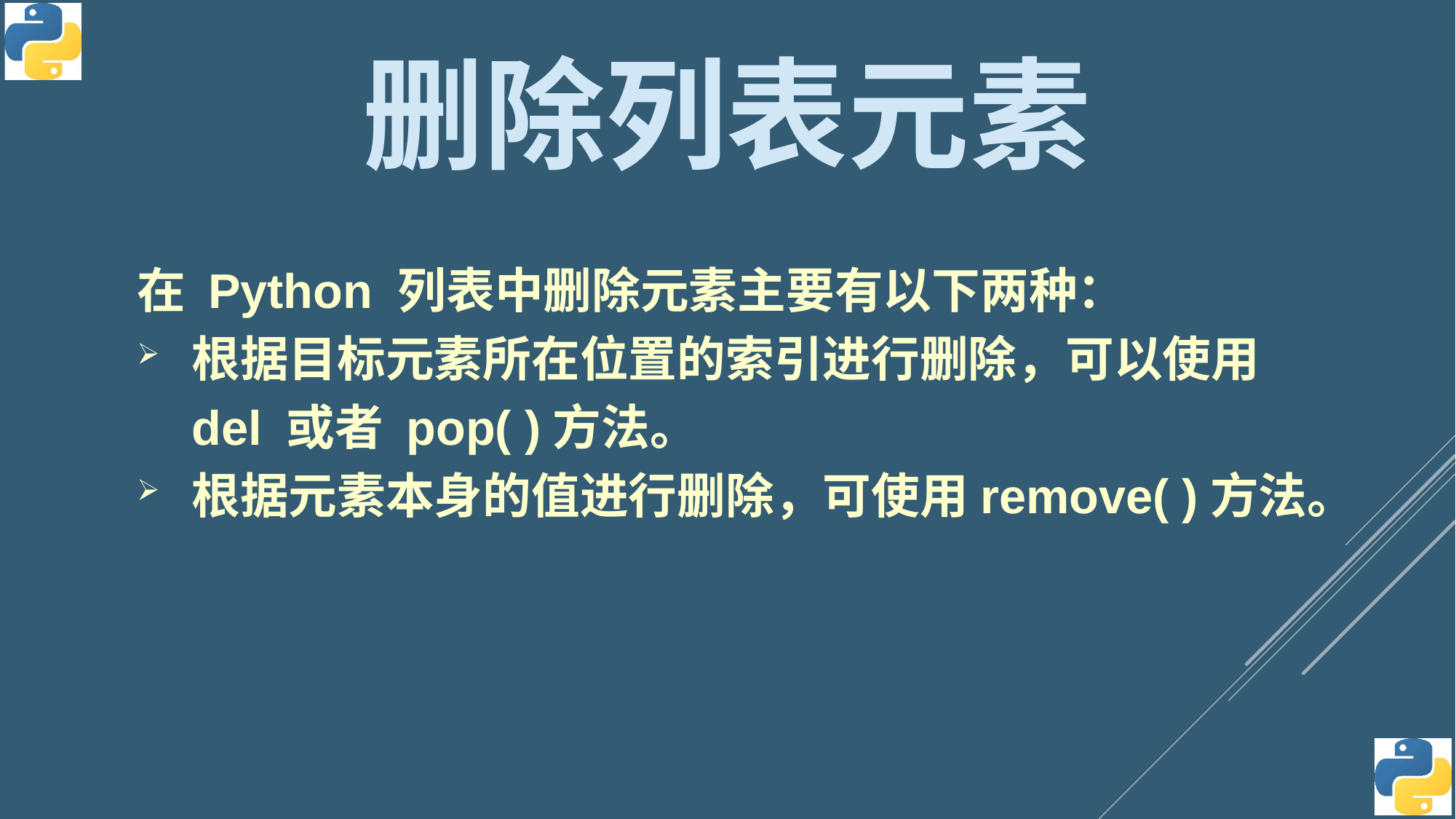

删除列表元素
在 Python 列表中删除元素主要有以下两种：
根据目标元素所在位置的索引进行删除，可以使用 del 或者 pop( )方法。
根据元素本身的值进行删除，可使用remove( )方法。